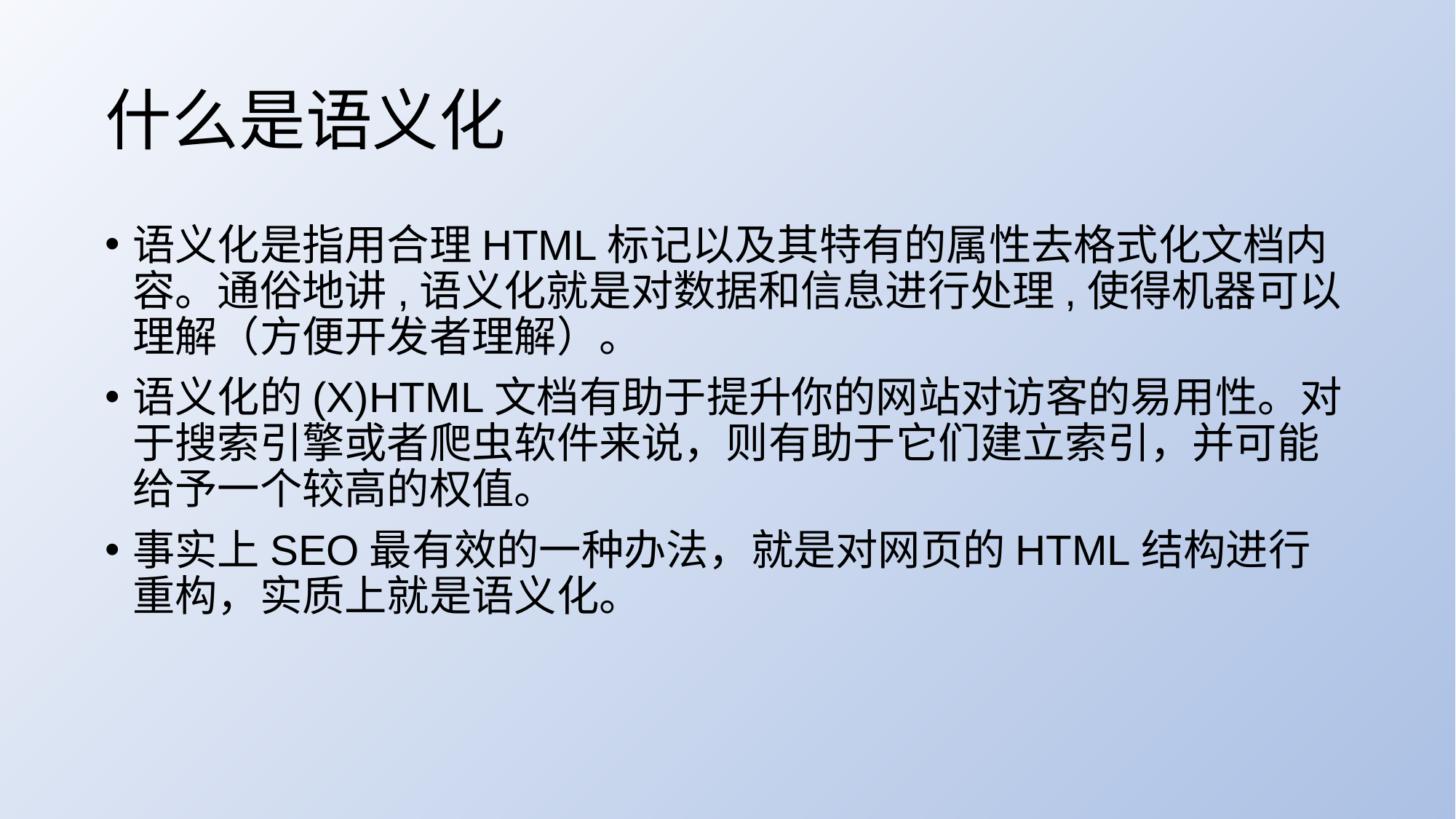

# 什么是语义化
语义化是指用合理HTML标记以及其特有的属性去格式化文档内容。通俗地讲,语义化就是对数据和信息进行处理,使得机器可以理解（方便开发者理解）。
语义化的(X)HTML文档有助于提升你的网站对访客的易用性。对于搜索引擎或者爬虫软件来说，则有助于它们建立索引，并可能给予一个较高的权值。
事实上SEO最有效的一种办法，就是对网页的HTML结构进行重构，实质上就是语义化。